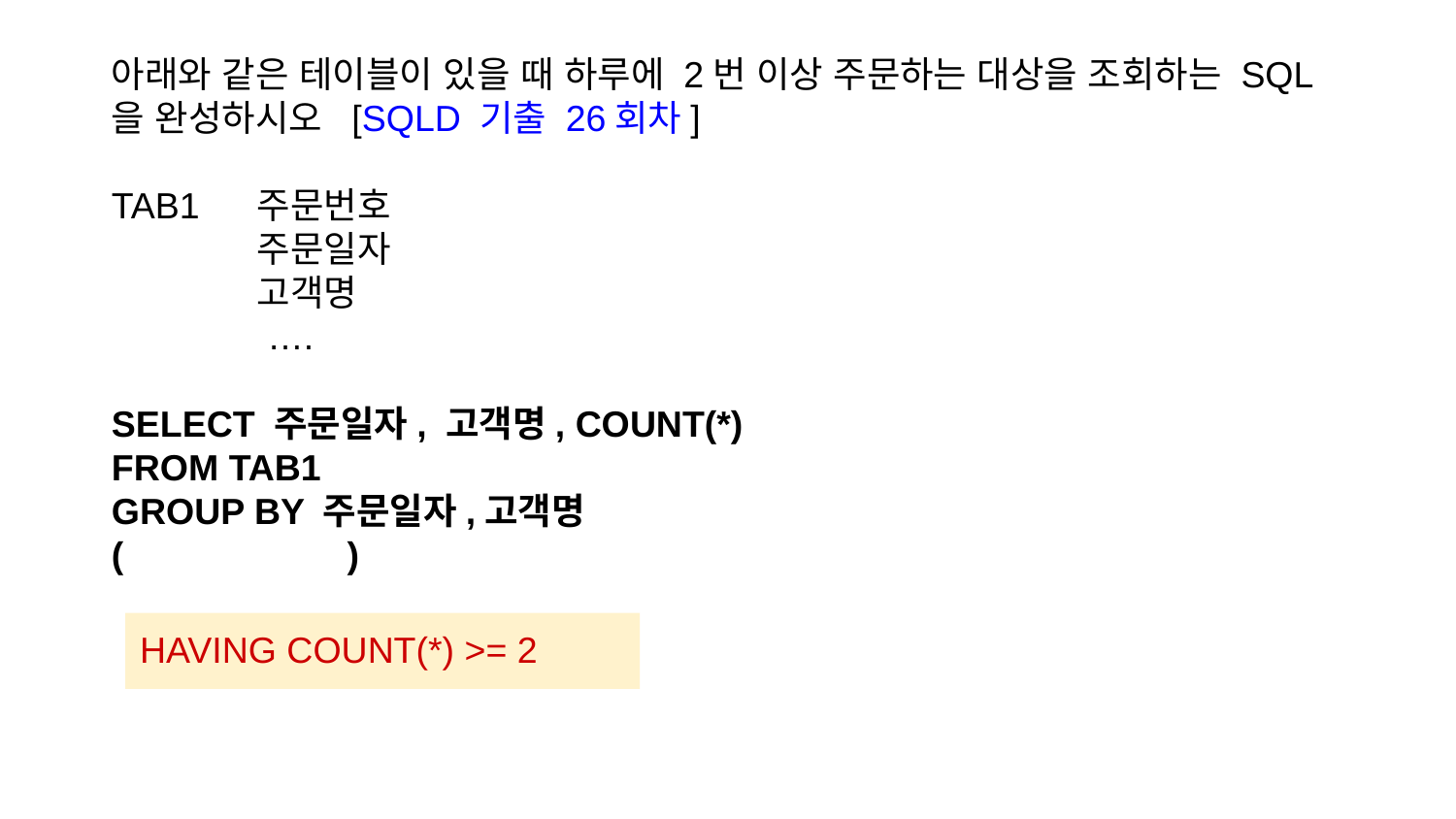

아래와 같은 테이블이 있을 때 하루에 2번 이상 주문하는 대상을 조회하는 SQL 을 완성하시오  [SQLD 기출 26회차]

TAB1   	주문번호
주문일자
고객명
 ….

SELECT 주문일자, 고객명, COUNT(*)
FROM TAB1
GROUP BY 주문일자,고객명
(                      )
HAVING COUNT(*) >= 2